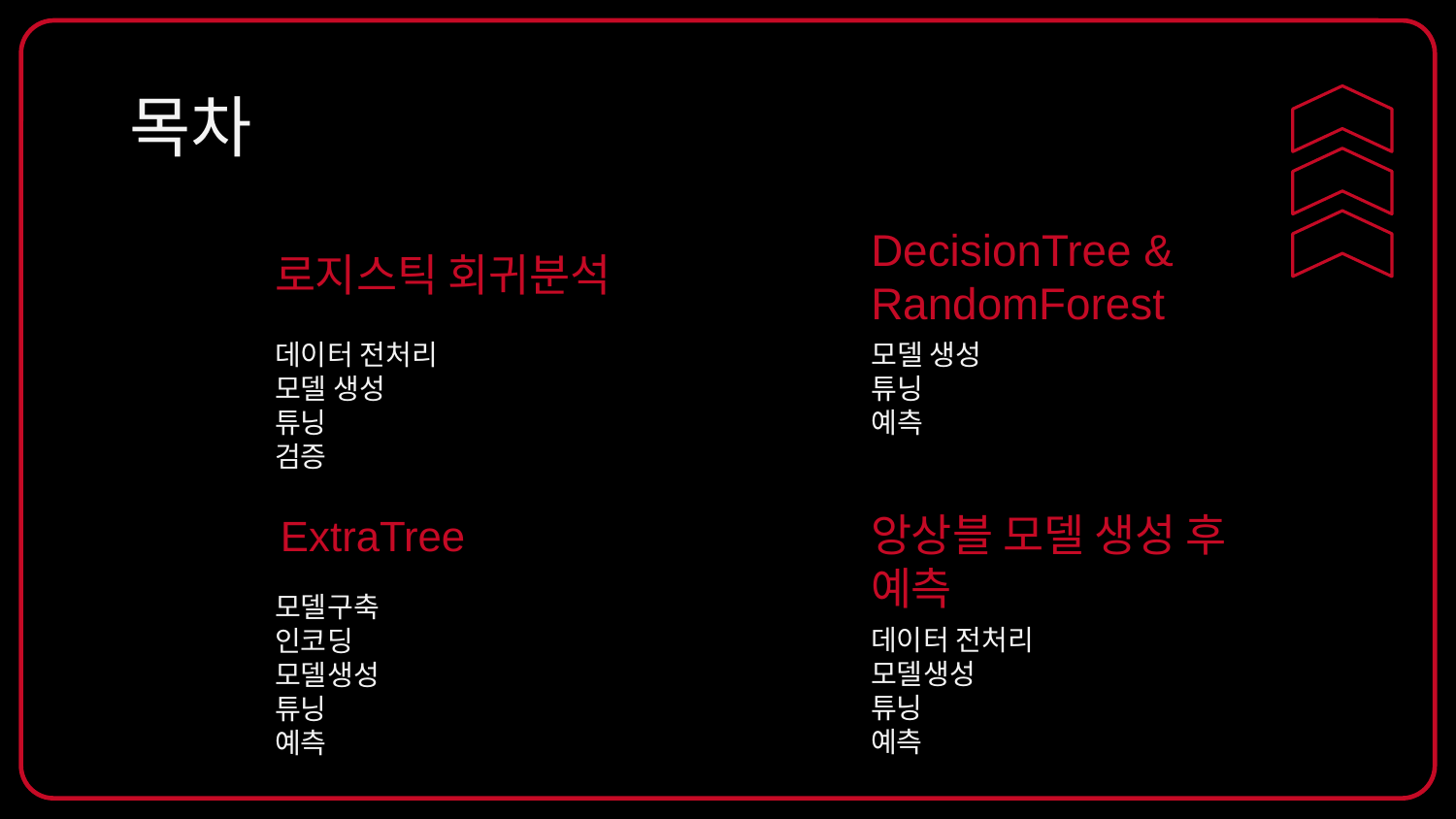

# 목차

로지스틱 회귀분석
DecisionTree & RandomForest
02
01
데이터 전처리
모델 생성
튜닝
검증
모델 생성
튜닝
예측
ExtraTree
04
앙상블 모델 생성 후 예측
03
모델구축
인코딩
모델생성
튜닝
예측
데이터 전처리
모델생성
튜닝
예측